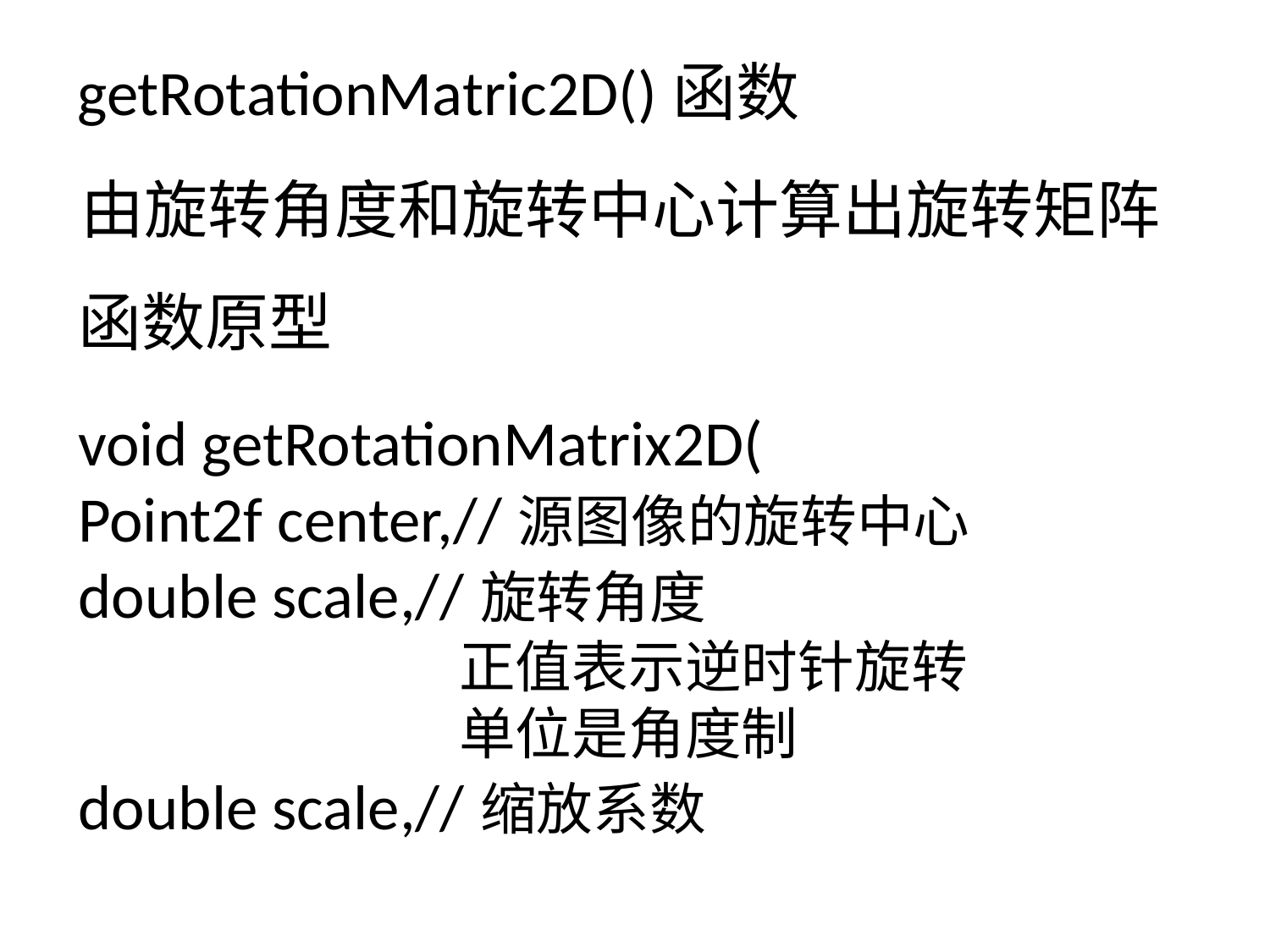

getRotationMatric2D()函数
由旋转角度和旋转中心计算出旋转矩阵
函数原型
void getRotationMatrix2D(
Point2f center,//源图像的旋转中心
double scale,//旋转角度
			正值表示逆时针旋转
			单位是角度制
double scale,//缩放系数